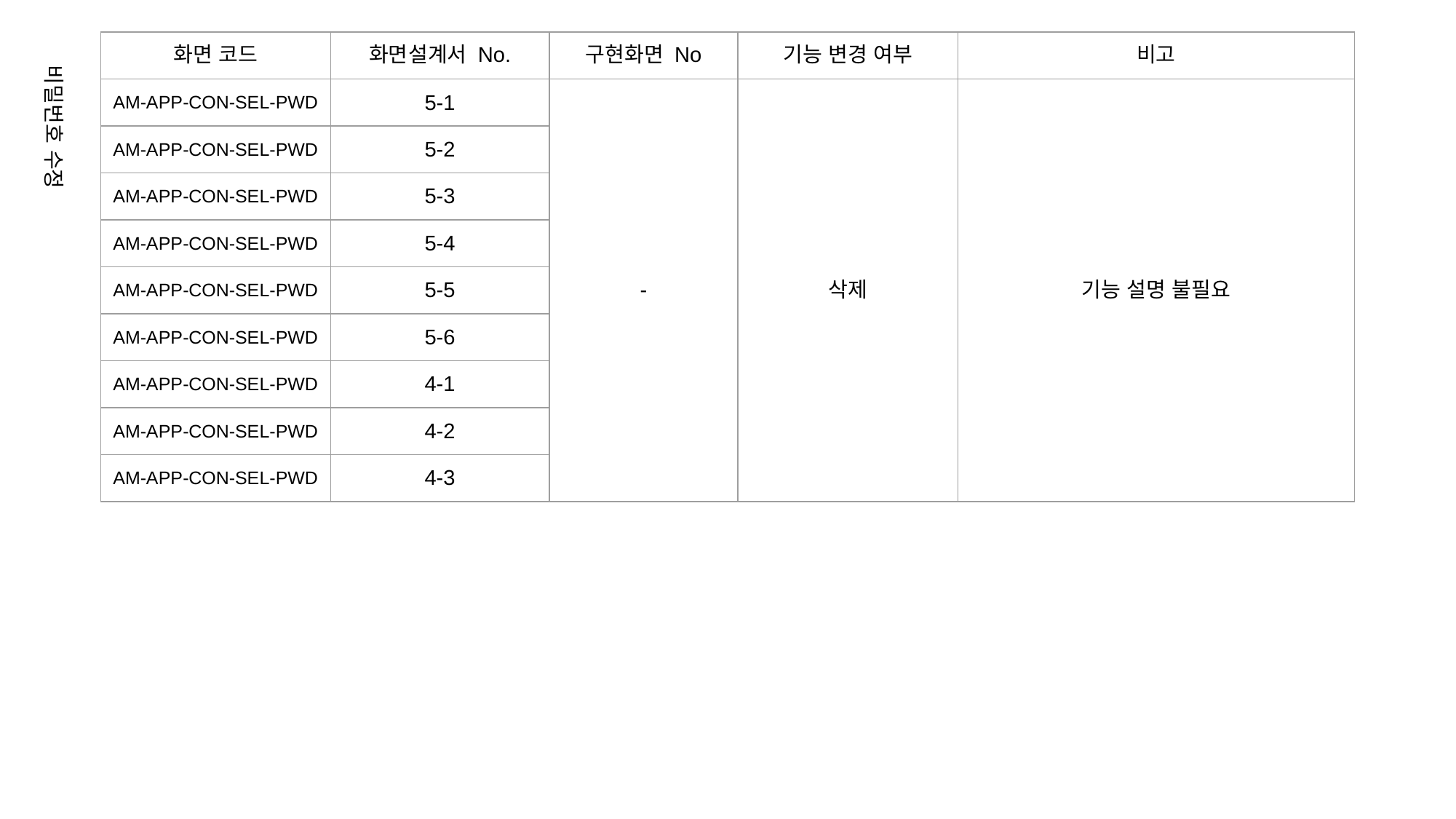

| 화면 코드 | 화면설계서 No. | 구현화면 No | 기능 변경 여부 | 비고 |
| --- | --- | --- | --- | --- |
| AM-APP-CON-SEL-PWD | 5-1 | - | 삭제 | 기능 설명 불필요 |
| AM-APP-CON-SEL-PWD | 5-2 |  |  |  |
| AM-APP-CON-SEL-PWD | 5-3 |  |  |  |
| AM-APP-CON-SEL-PWD | 5-4 |  |  |  |
| AM-APP-CON-SEL-PWD | 5-5 |  |  |  |
| AM-APP-CON-SEL-PWD | 5-6 |  |  |  |
| AM-APP-CON-SEL-PWD | 4-1 |  |  |  |
| AM-APP-CON-SEL-PWD | 4-2 |  |  |  |
| AM-APP-CON-SEL-PWD | 4-3 |  |  |  |
비밀번호 수정